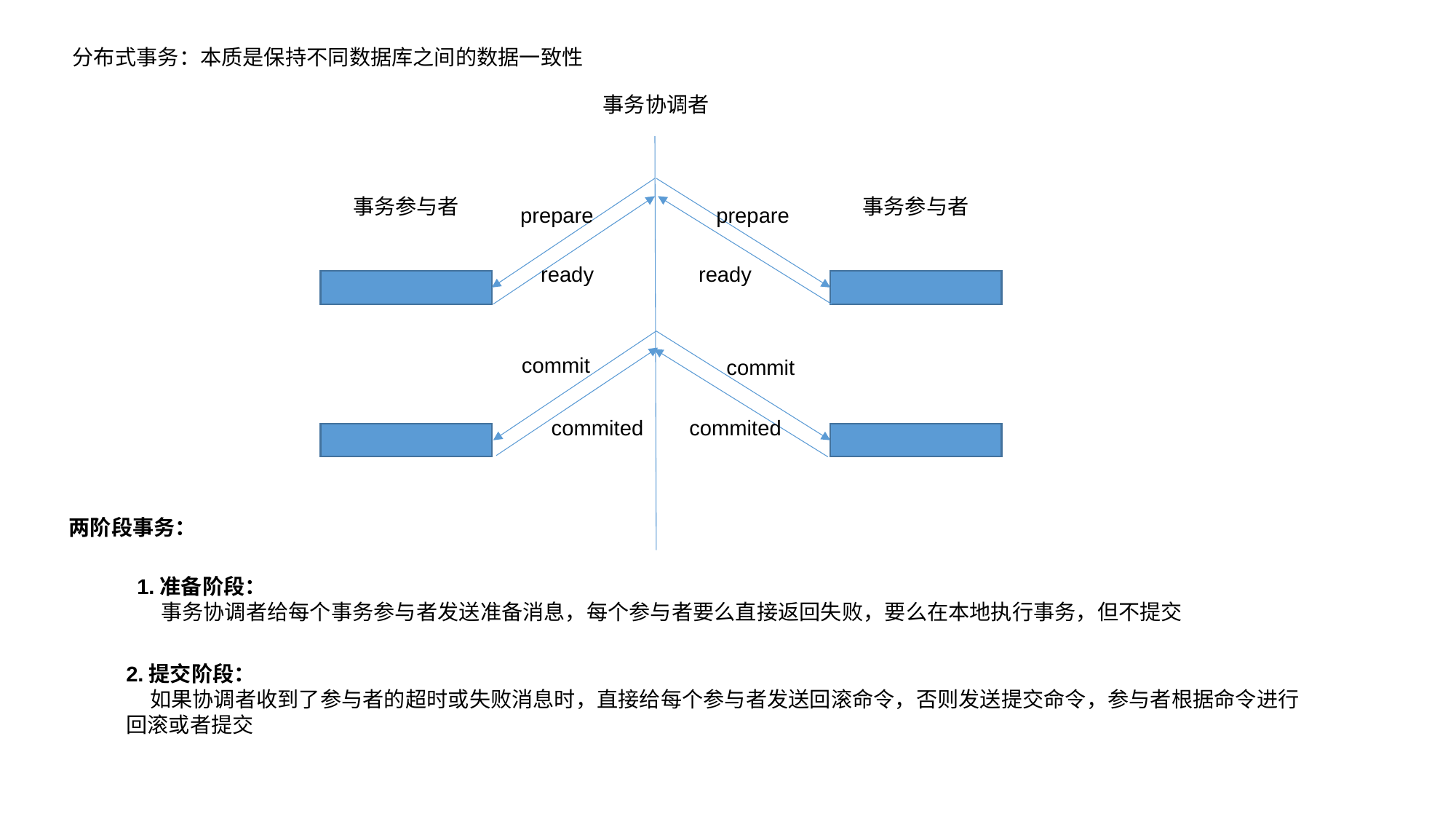

分布式事务：本质是保持不同数据库之间的数据一致性
事务协调者
事务参与者
事务参与者
prepare
prepare
ready
ready

commit
commit
commited
commited

两阶段事务：
1.准备阶段：
    事务协调者给每个事务参与者发送准备消息，每个参与者要么直接返回失败，要么在本地执行事务，但不提交
2.提交阶段：
    如果协调者收到了参与者的超时或失败消息时，直接给每个参与者发送回滚命令，否则发送提交命令，参与者根据命令进行
回滚或者提交